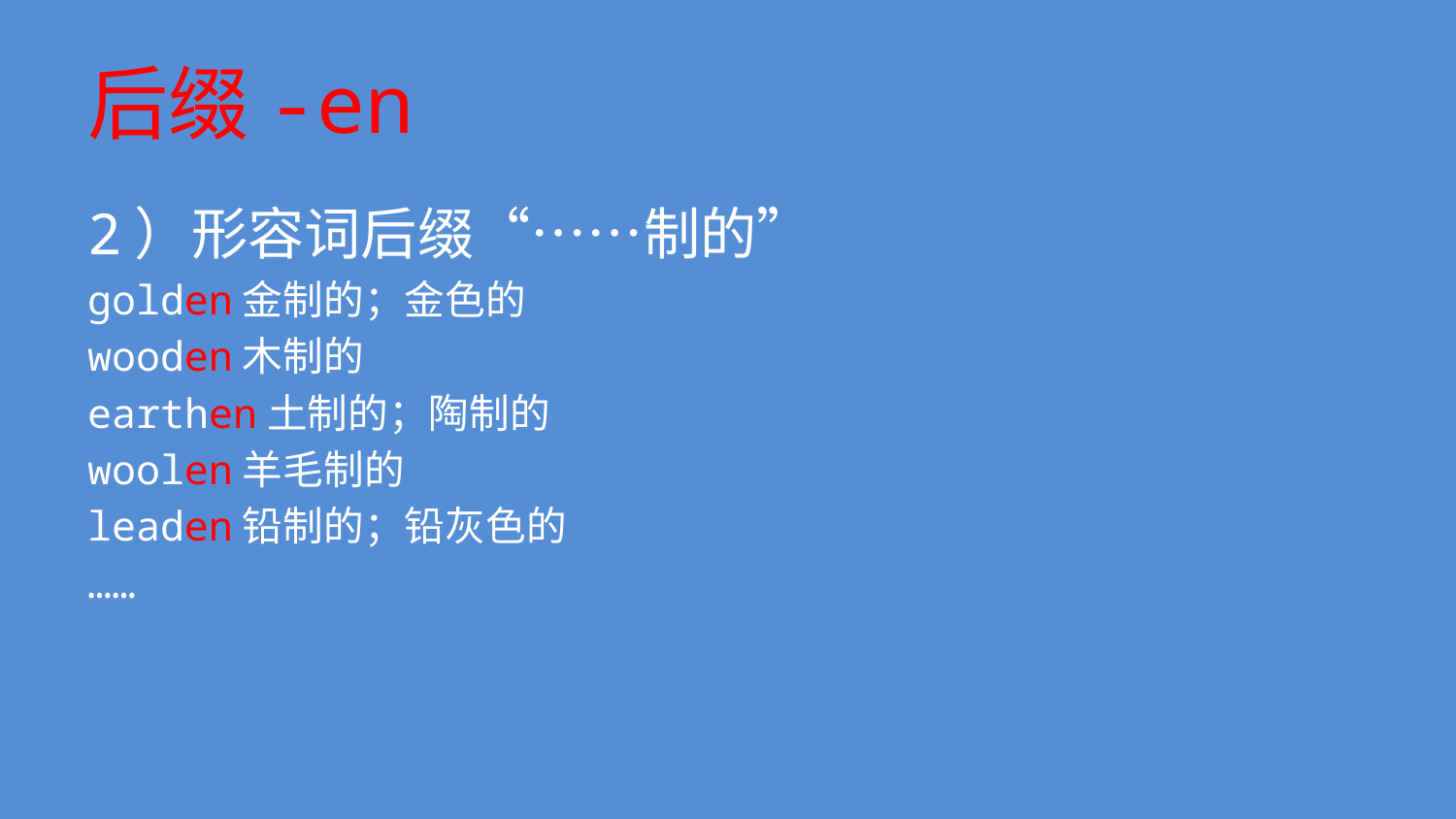

# 后缀-en
2）形容词后缀“……制的”
golden金制的；金色的
wooden木制的
earthen土制的；陶制的
woolen羊毛制的
leaden铅制的；铅灰色的
……